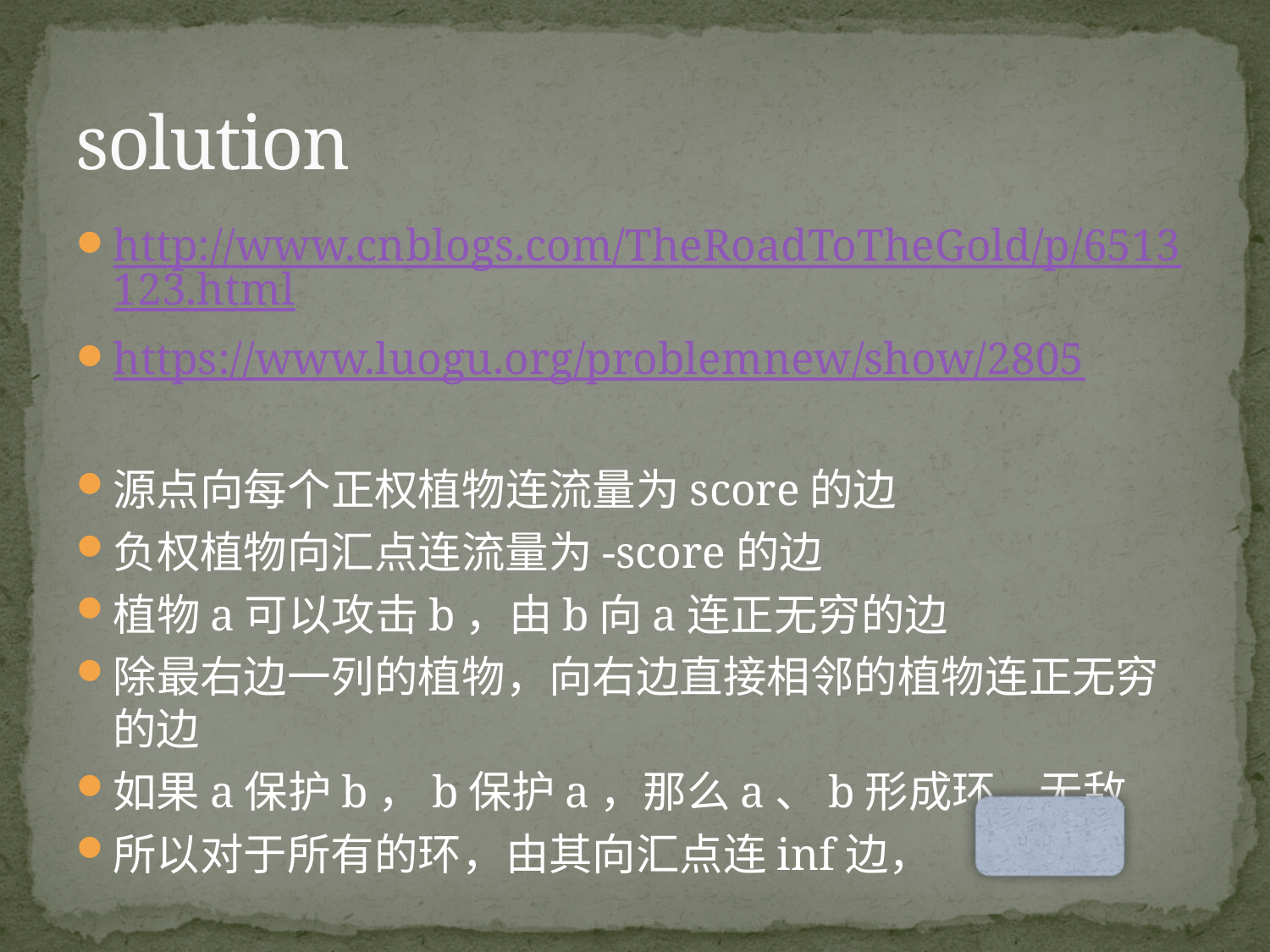

# solution
http://www.cnblogs.com/TheRoadToTheGold/p/6513123.html
https://www.luogu.org/problemnew/show/2805

源点向每个正权植物连流量为score的边
负权植物向汇点连流量为-score的边
植物a可以攻击b，由b向a连正无穷的边
除最右边一列的植物，向右边直接相邻的植物连正无穷的边
如果a保护b，b保护a，那么a、b形成环，无敌
所以对于所有的环，由其向汇点连inf边，